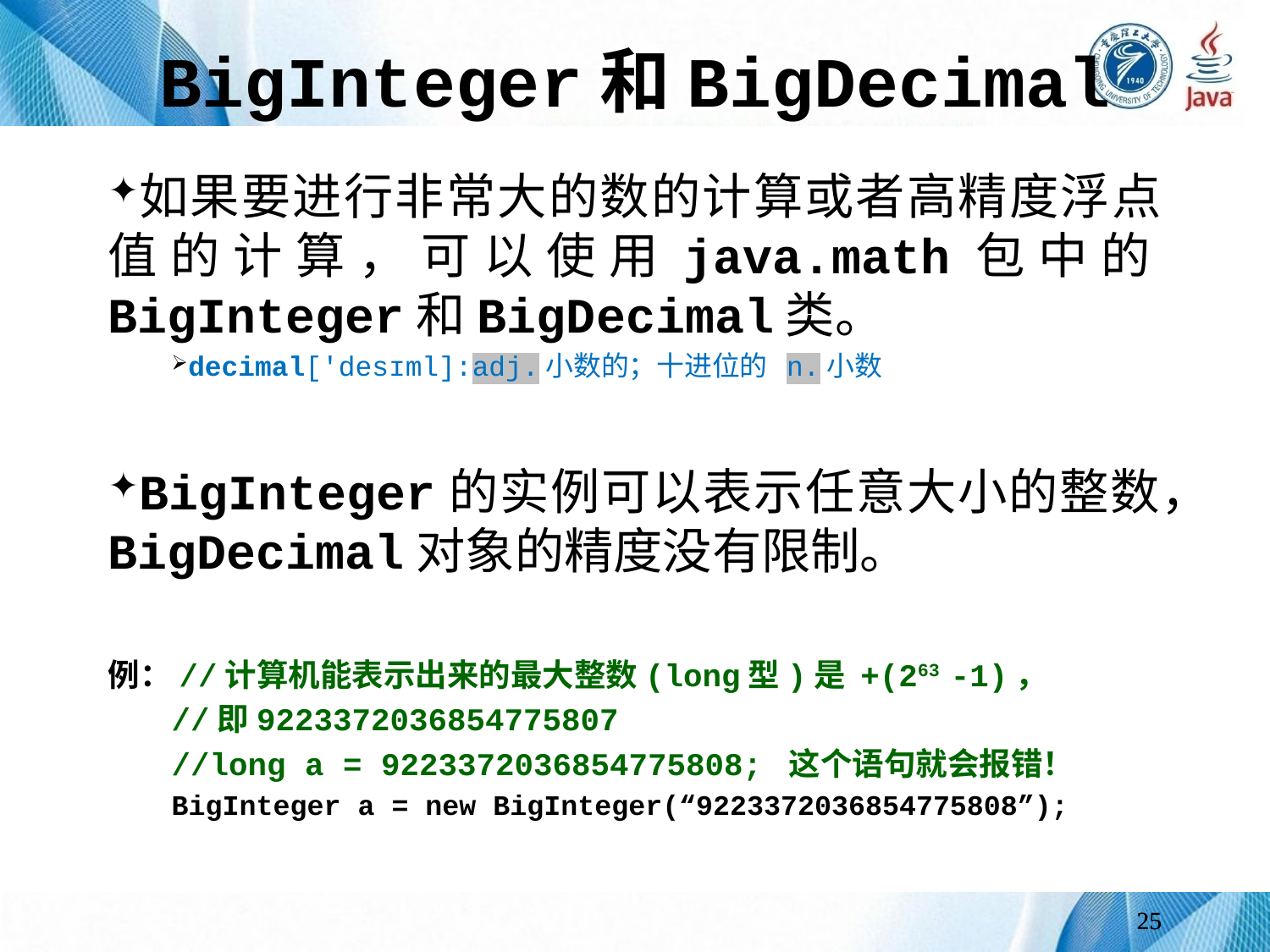

# BigInteger和BigDecimal
如果要进行非常大的数的计算或者高精度浮点值的计算，可以使用java.math包中的BigInteger和BigDecimal类。
decimal['desɪml]:adj.小数的；十进位的  n.小数

BigInteger的实例可以表示任意大小的整数，BigDecimal对象的精度没有限制。

例：//计算机能表示出来的最大整数(long型)是 +(263 -1)，
//即9223372036854775807
//long a = 9223372036854775808; 这个语句就会报错！
BigInteger a = new BigInteger(“9223372036854775808”);

25
25